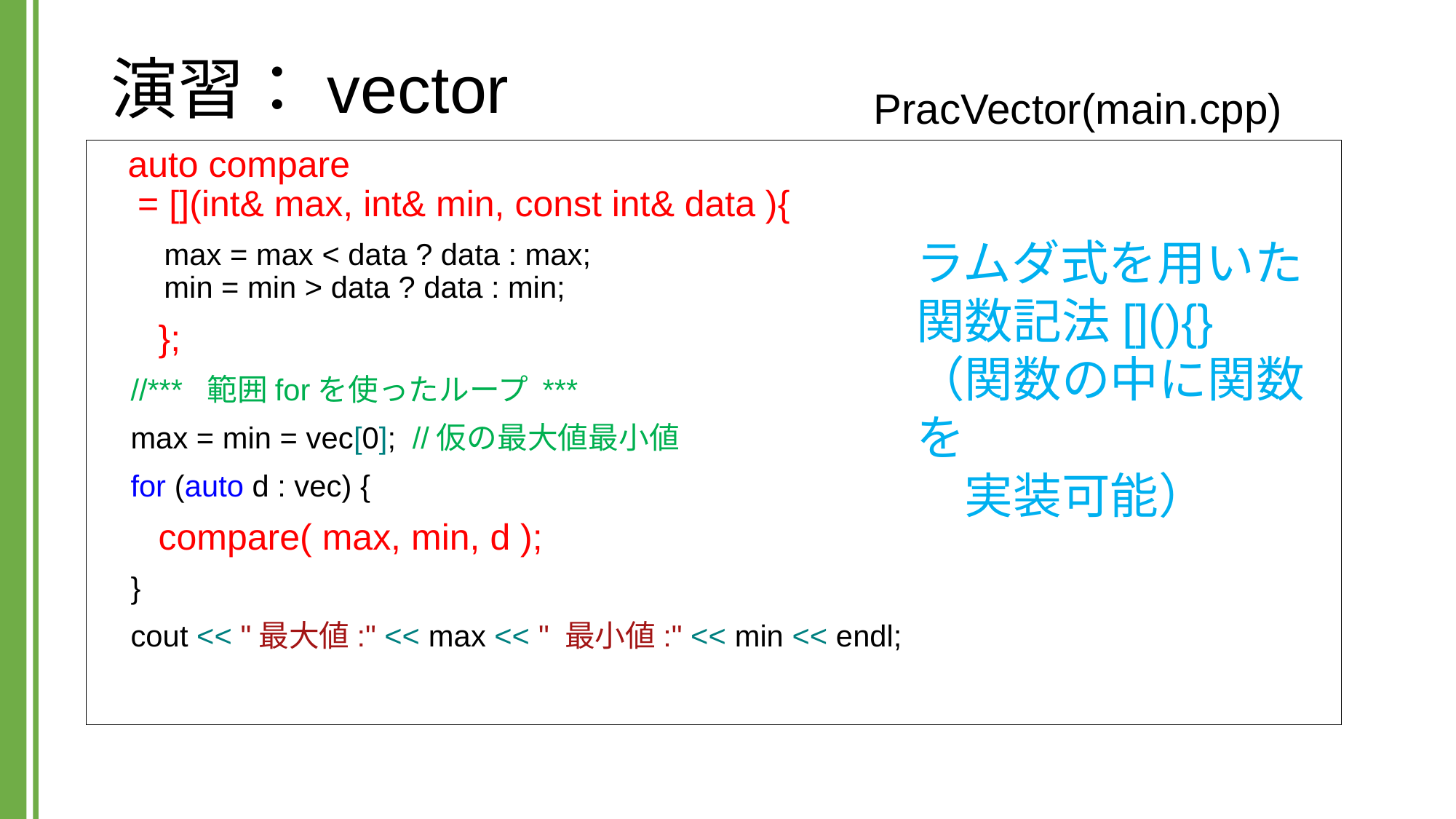

# 演習：vector
PracVector(main.cpp)
   auto compare
    = [](int& max, int& min, const int& data ){
        max = max < data ? data : max;
        min = min > data ? data : min;
      };
    //***  範囲forを使ったループ ***
    max = min = vec[0];  //仮の最大値最小値
    for (auto d : vec) {
        compare( max, min, d );
    }
    cout << "最大値:" << max << " 最小値:" << min << endl;
ラムダ式を用いた
関数記法[](){}
（関数の中に関数を
　実装可能）